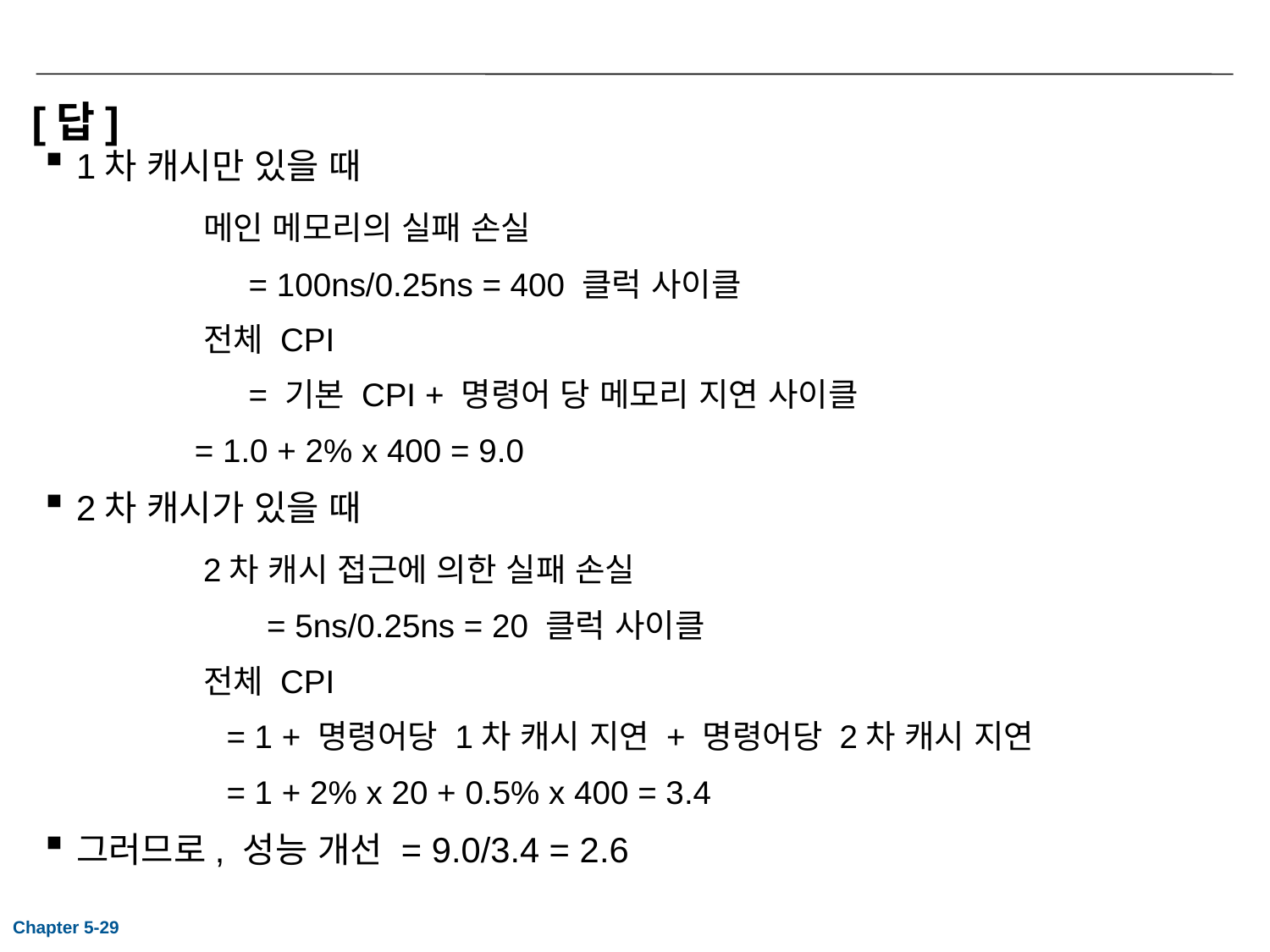

# [답]
1차 캐시만 있을 때
		메인 메모리의 실패 손실
		     = 100ns/0.25ns = 400 클럭 사이클
		전체 CPI
		     = 기본 CPI + 명령어 당 메모리 지연 사이클
	             = 1.0 + 2% x 400 = 9.0
2차 캐시가 있을 때
		2차 캐시 접근에 의한 실패 손실
		       = 5ns/0.25ns = 20 클럭 사이클
		전체 CPI
                    = 1 + 명령어당 1차 캐시 지연 + 명령어당 2차 캐시 지연
                    = 1 + 2% x 20 + 0.5% x 400 = 3.4
그러므로, 성능 개선 = 9.0/3.4 = 2.6
Chapter 5-29